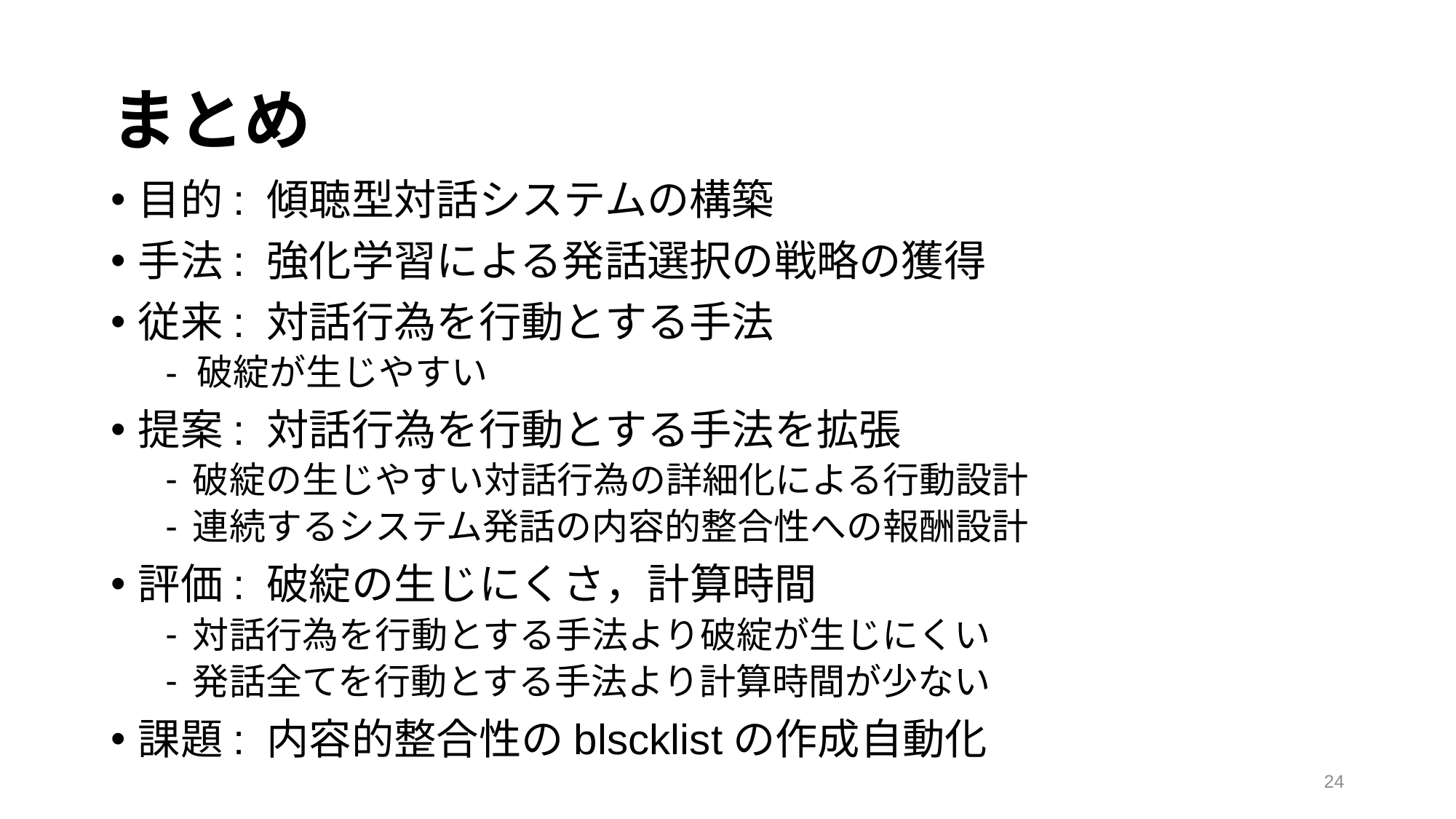

# まとめ
目的: 傾聴型対話システムの構築
手法: 強化学習による発話選択の戦略の獲得
従来: 対話行為を行動とする手法
- 破綻が生じやすい
提案: 対話行為を行動とする手法を拡張
破綻の生じやすい対話行為の詳細化による行動設計
連続するシステム発話の内容的整合性への報酬設計
評価: 破綻の生じにくさ，計算時間
対話行為を行動とする手法より破綻が生じにくい
発話全てを行動とする手法より計算時間が少ない
課題: 内容的整合性のblscklistの作成自動化
24